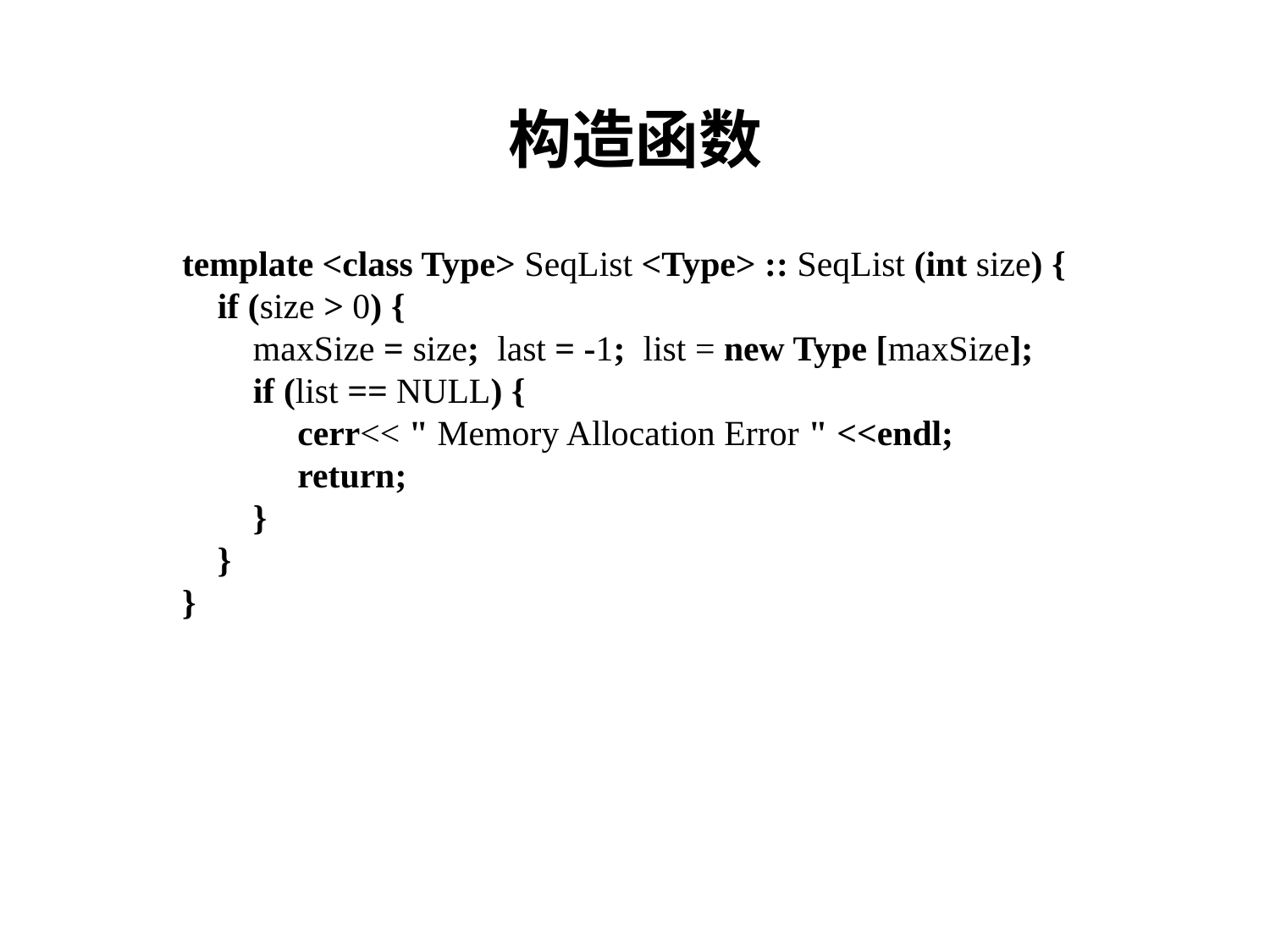

# 构造函数
template <class Type> SeqList <Type> :: SeqList (int size) {
    if (size > 0) {
        maxSize = size;  last = -1;  list = new Type [maxSize];
        if (list == NULL) {
             cerr<< " Memory Allocation Error " <<endl;
             return;
        }
    }
}